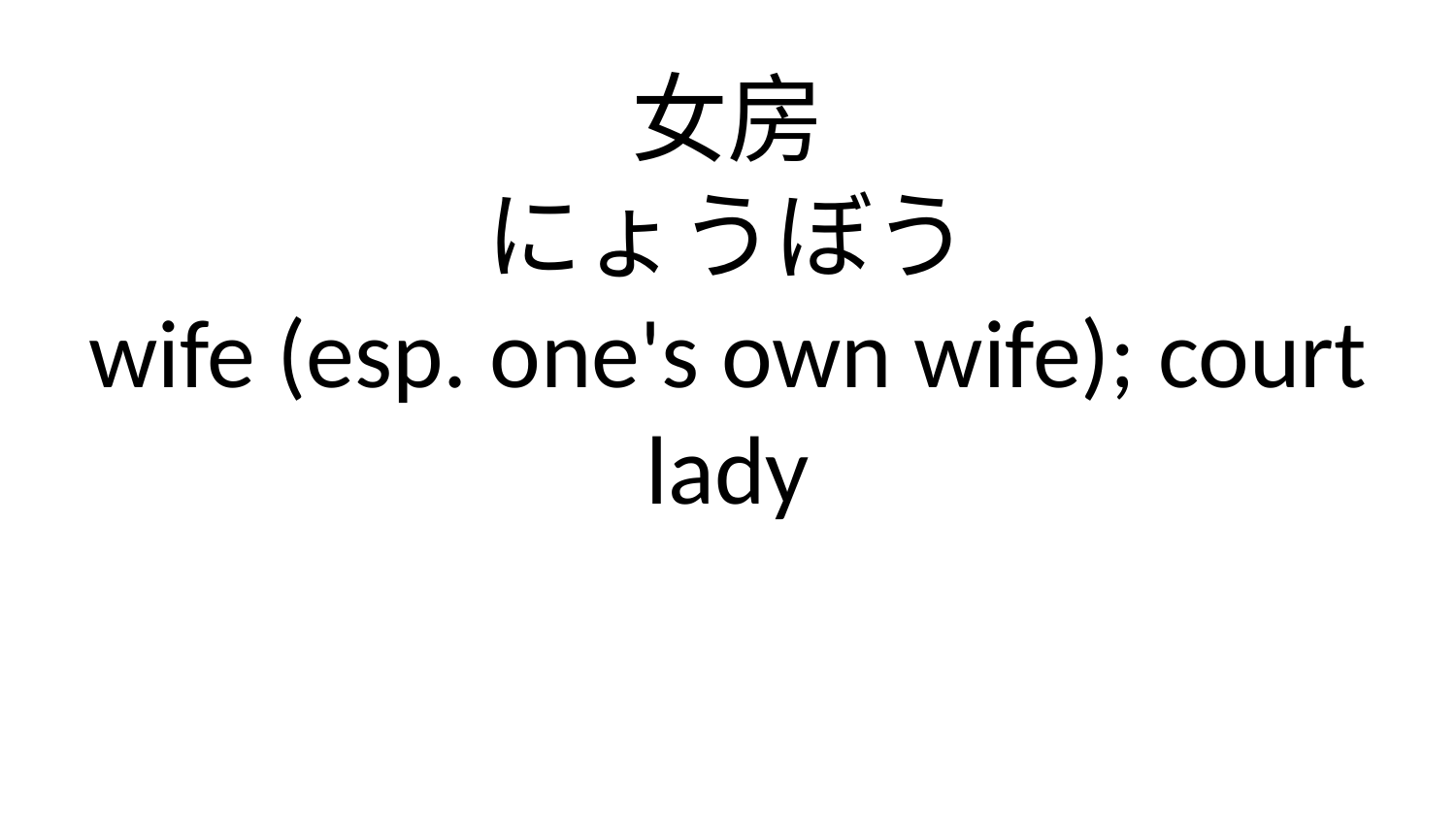

女房
にょうぼう
wife (esp. one's own wife); court lady